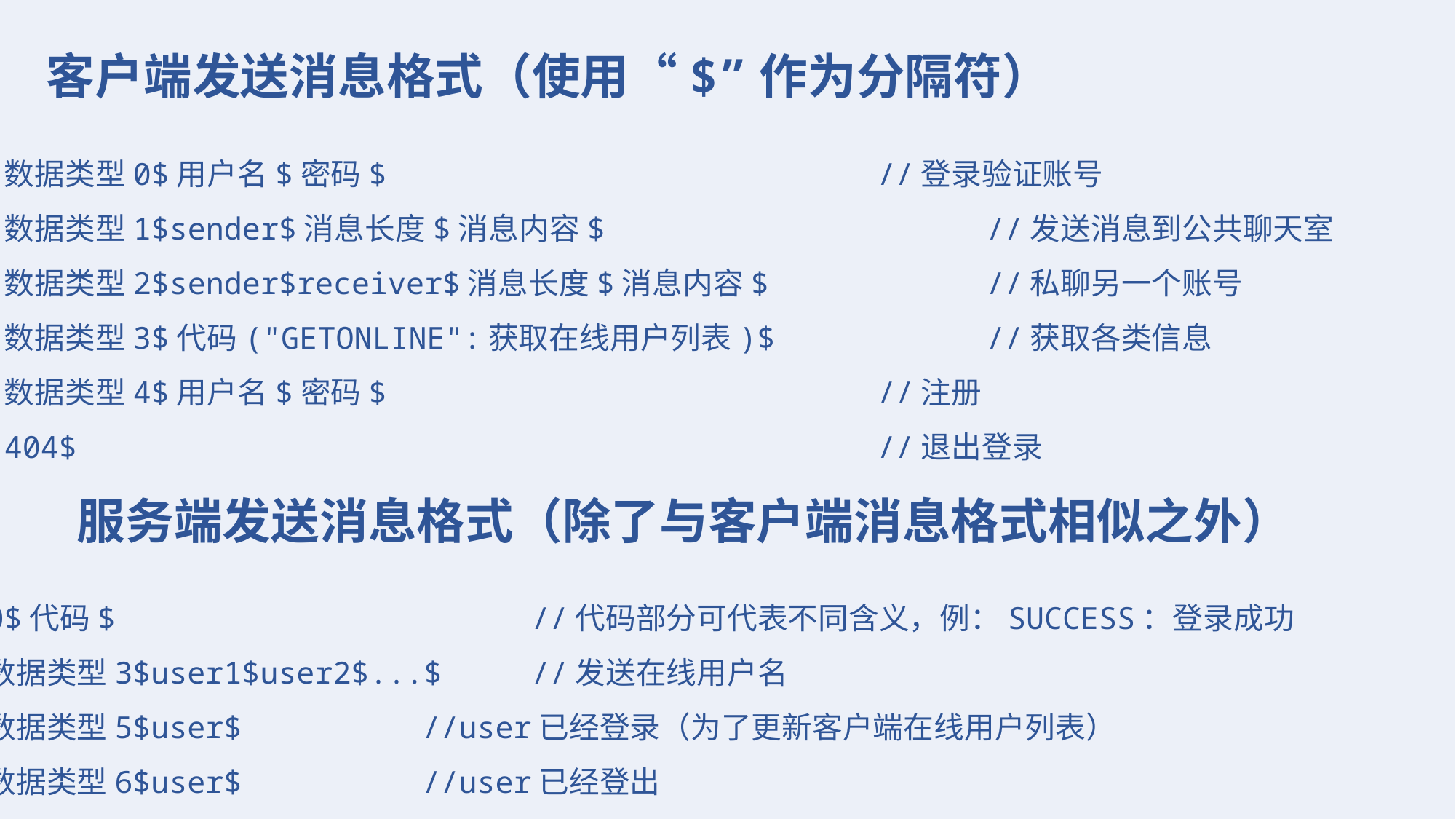

客户端发送消息格式（使用“$”作为分隔符）
数据类型0$用户名$密码$					//登录验证账号
数据类型1$sender$消息长度$消息内容$				//发送消息到公共聊天室
数据类型2$sender$receiver$消息长度$消息内容$		//私聊另一个账号
数据类型3$代码("GETONLINE":获取在线用户列表)$		//获取各类信息
数据类型4$用户名$密码$					//注册
404$								//退出登录
服务端发送消息格式（除了与客户端消息格式相似之外）
0$代码$				//代码部分可代表不同含义，例：SUCCESS：登录成功
数据类型3$user1$user2$...$	//发送在线用户名
数据类型5$user$		//user已经登录（为了更新客户端在线用户列表）
数据类型6$user$		//user已经登出